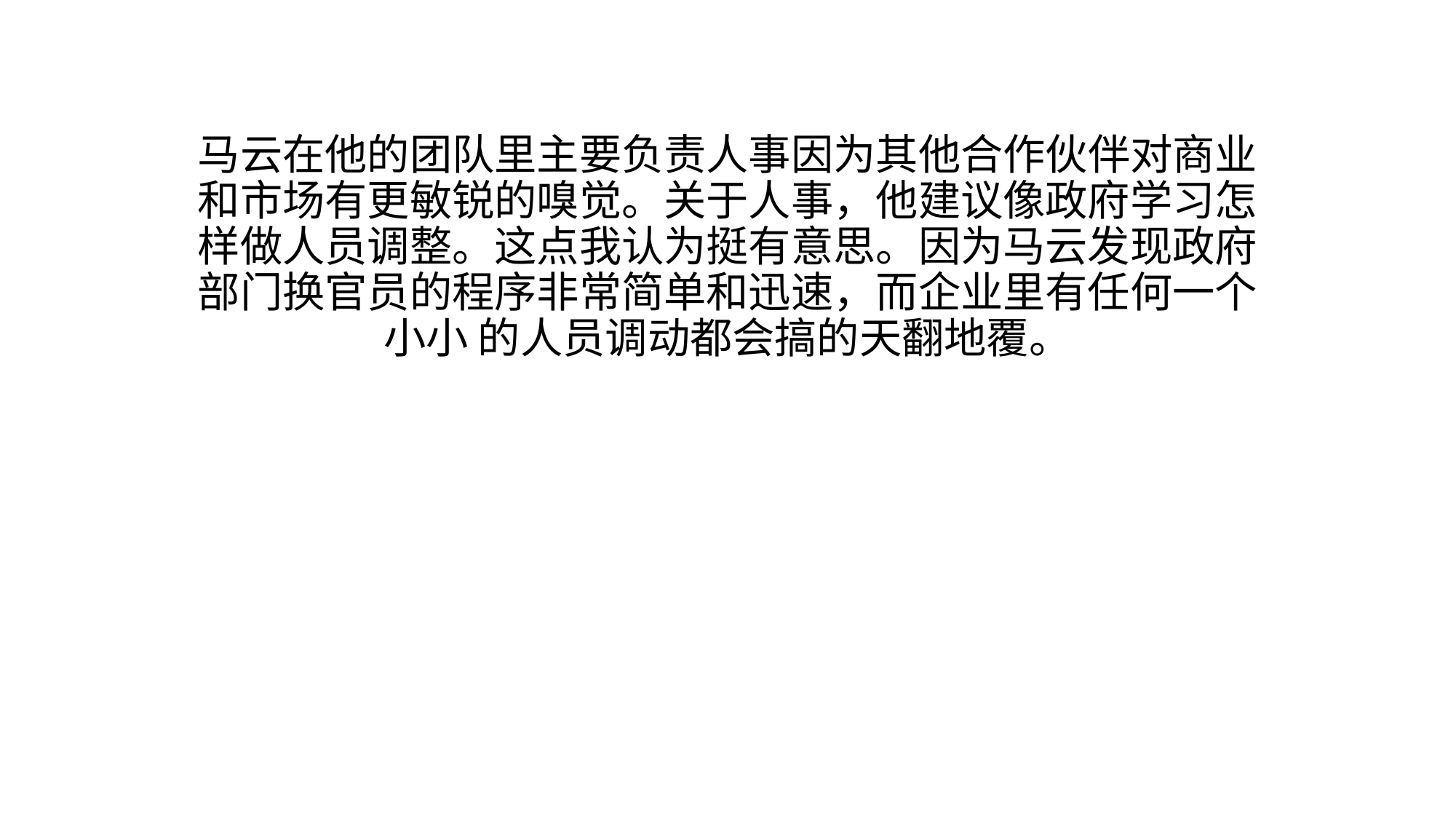

# 马云在他的团队里主要负责人事因为其他合作伙伴对商业和市场有更敏锐的嗅觉。关于人事，他建议像政府学习怎样做人员调整。这点我认为挺有意思。因为马云发现政府部门换官员的程序非常简单和迅速，而企业里有任何一个小小 的人员调动都会搞的天翻地覆。